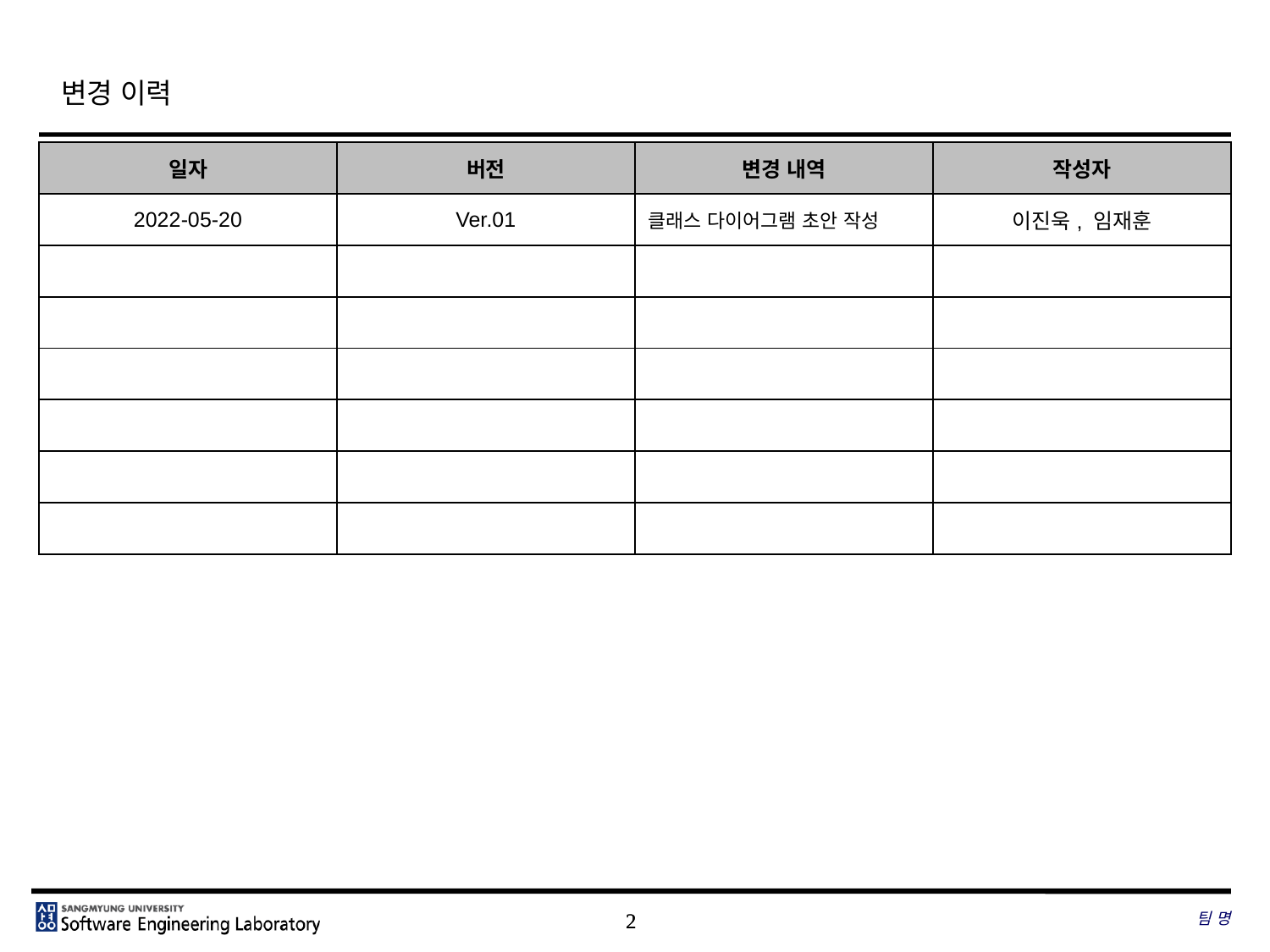

# 변경 이력
| 일자 | 버전 | 변경 내역 | 작성자 |
| --- | --- | --- | --- |
| 2022-05-20 | Ver.01 | 클래스 다이어그램 초안 작성 | 이진욱, 임재훈 |
|  |  |  |  |
|  |  |  |  |
|  |  |  |  |
|  |  |  |  |
|  |  |  |  |
|  |  |  |  |
팀 명